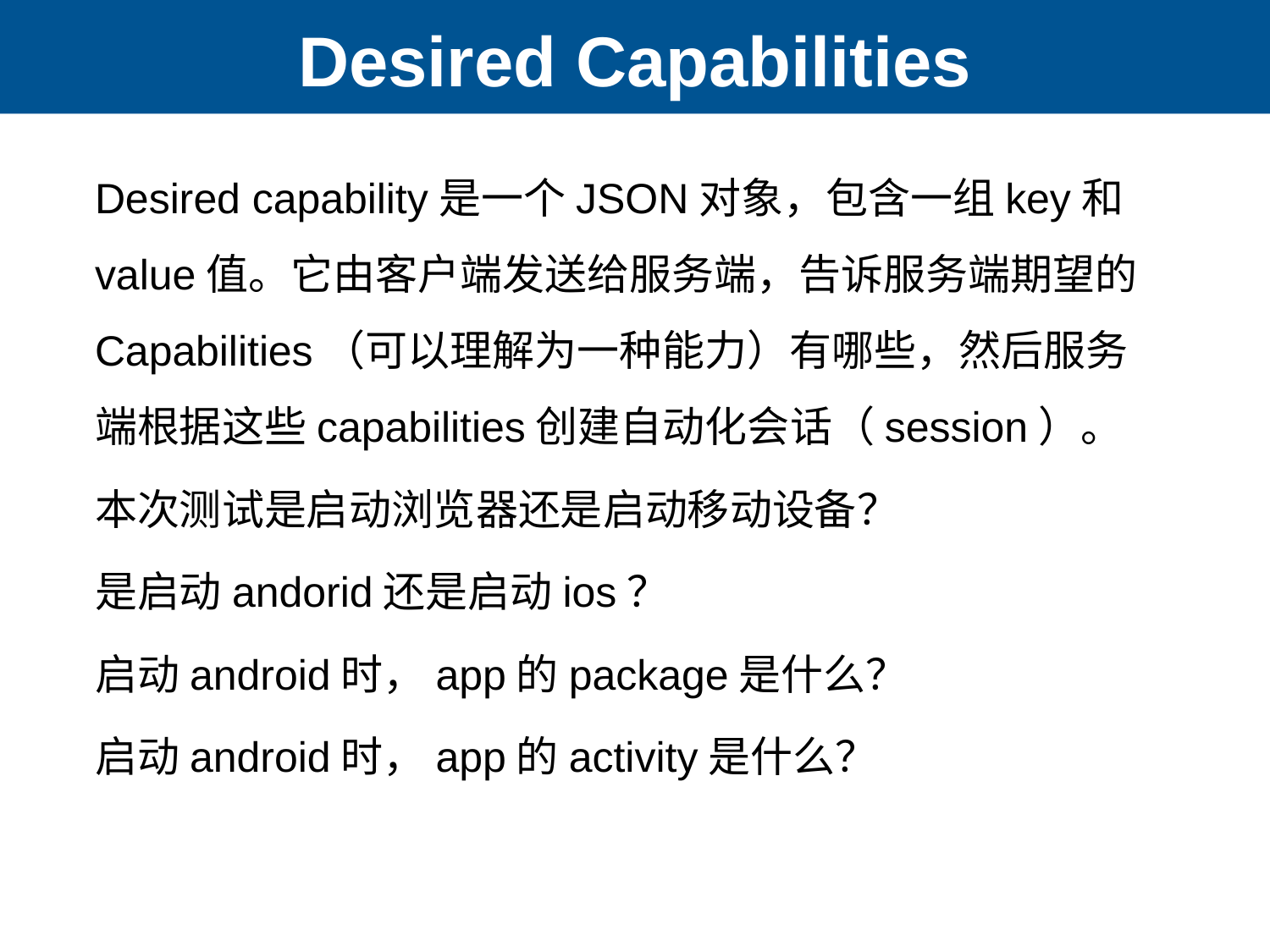

# Desired Capabilities
Desired capability是一个JSON对象，包含一组key和value值。它由客户端发送给服务端，告诉服务端期望的Capabilities（可以理解为一种能力）有哪些，然后服务端根据这些capabilities创建自动化会话（session）。
本次测试是启动浏览器还是启动移动设备？
是启动andorid还是启动ios？
启动android时，app的package是什么？
启动android时，app的activity是什么？